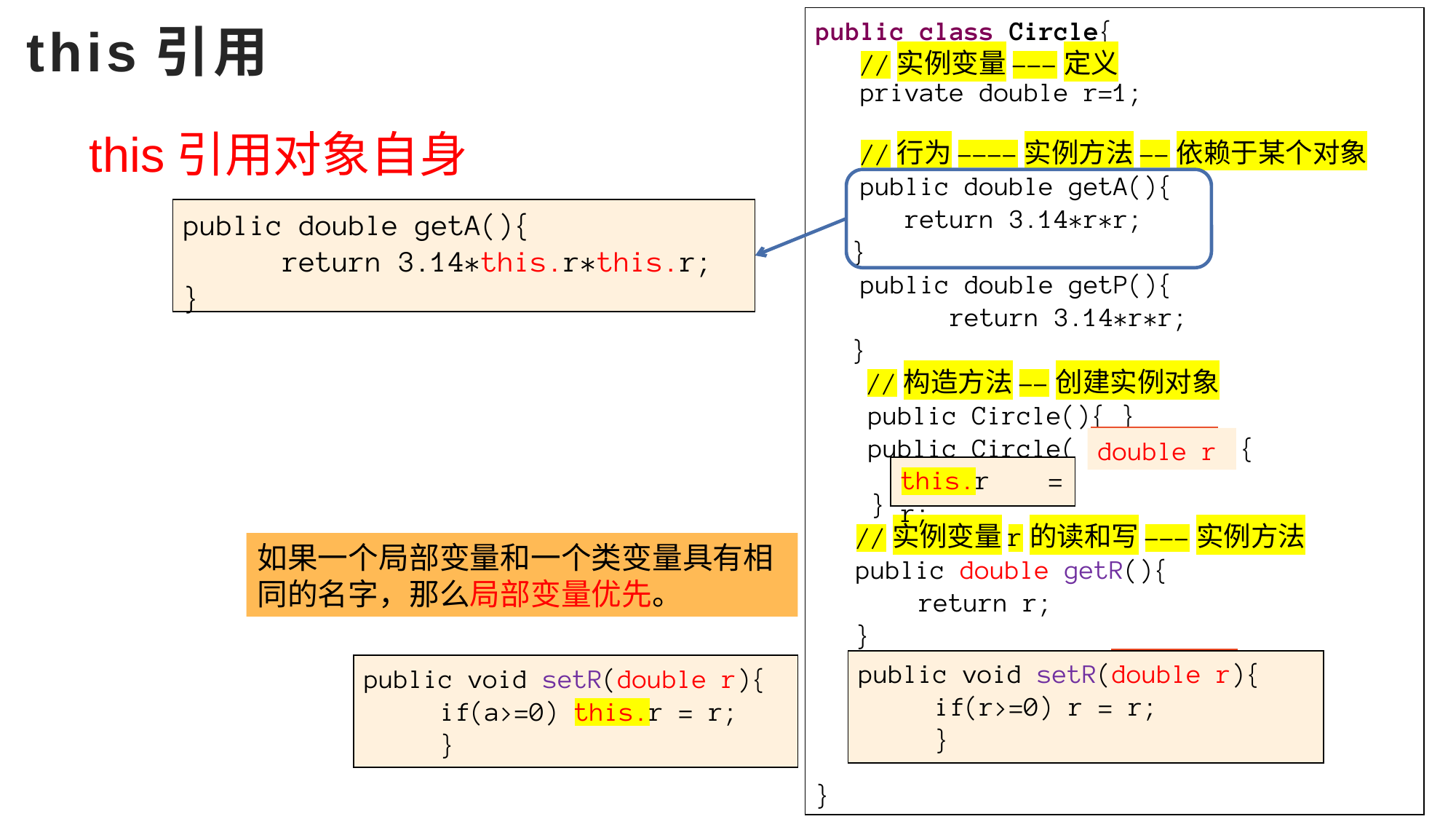

# this引用
public class Circle{
   //实例变量---定义
   private double r=1;

   //行为----实例方法--依赖于某个对象
   public double getA(){
      return 3.14*r*r;
}
public double getP(){
      return 3.14*r*r;
}
 //构造方法--创建实例对象
public Circle(){ }
public Circle( double a ){
r=a;
}
//实例变量r的读和写---实例方法
public double getR(){
return r;
}
public void setR(double a){
if(a>=0) r = a;
}

}
this引用对象自身

public double getA(){
      return 3.14*this.r*this.r;
}
double r

this.r = r;
如果一个局部变量和一个类变量具有相同的名字，那么局部变量优先。
public void setR(double r){
if(r>=0) r = r;
}

public void setR(double r){
if(a>=0) this.r = r;
}
double r
 r = r;